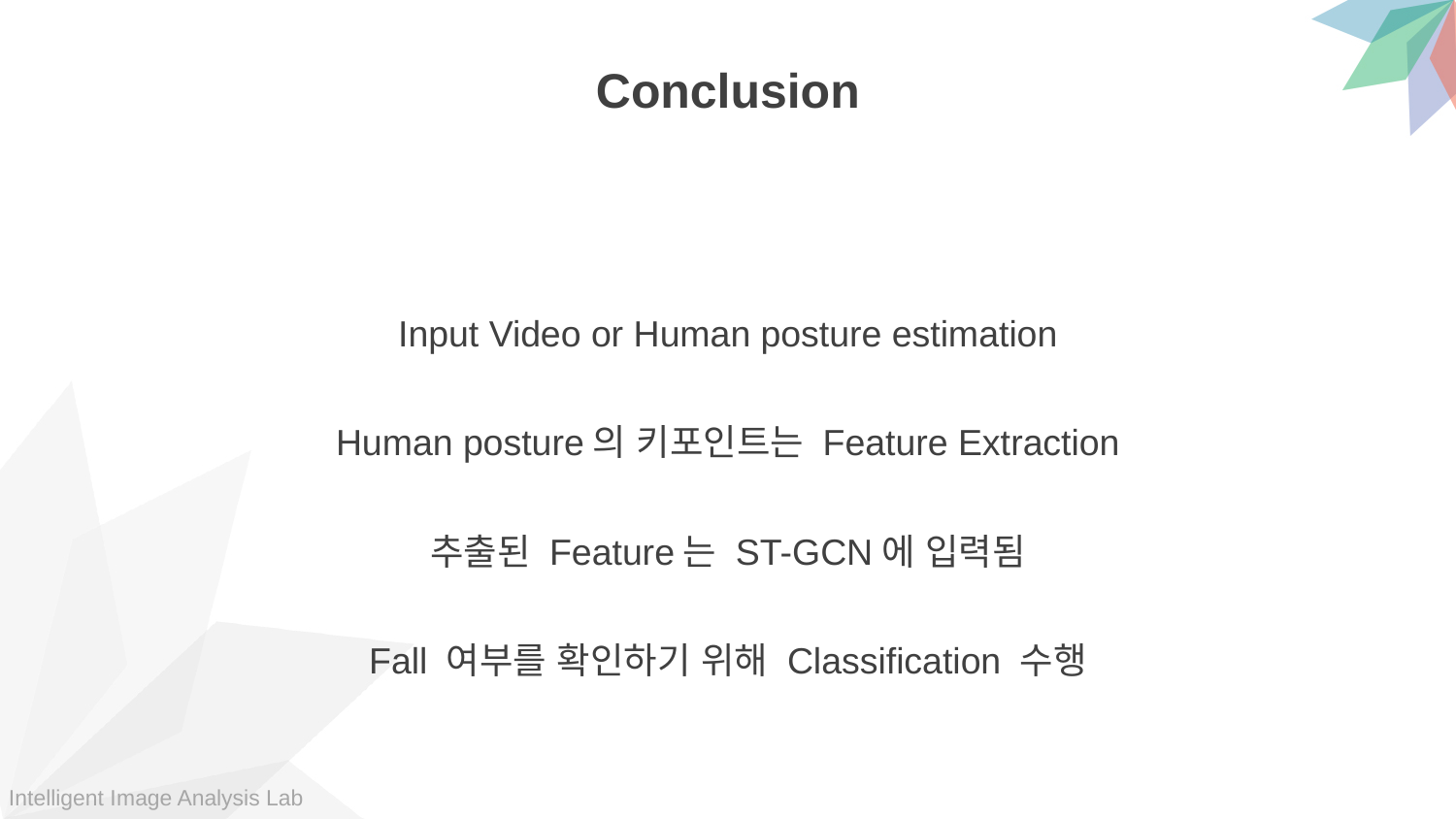

Conclusion
Input Video or Human posture estimation
Human posture의 키포인트는 Feature Extraction
추출된 Feature는 ST-GCN에 입력됨
Fall 여부를 확인하기 위해 Classification 수행